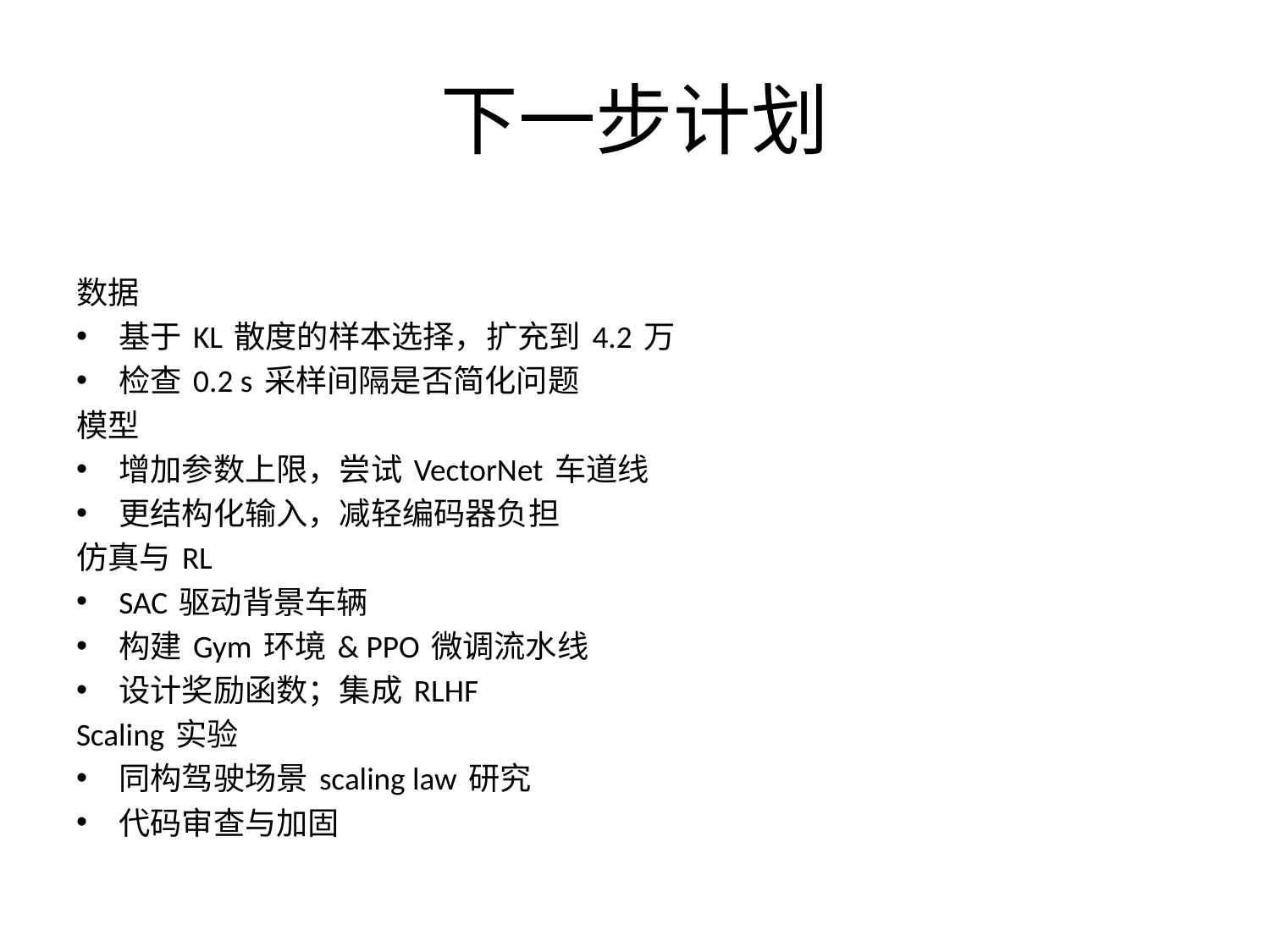

# 下一步计划

数据
基于 KL 散度的样本选择，扩充到 4.2 万
检查 0.2 s 采样间隔是否简化问题
模型
增加参数上限，尝试 VectorNet 车道线
更结构化输入，减轻编码器负担
仿真与 RL
SAC 驱动背景车辆
构建 Gym 环境 & PPO 微调流水线
设计奖励函数；集成 RLHF
Scaling 实验
同构驾驶场景 scaling law 研究
代码审查与加固